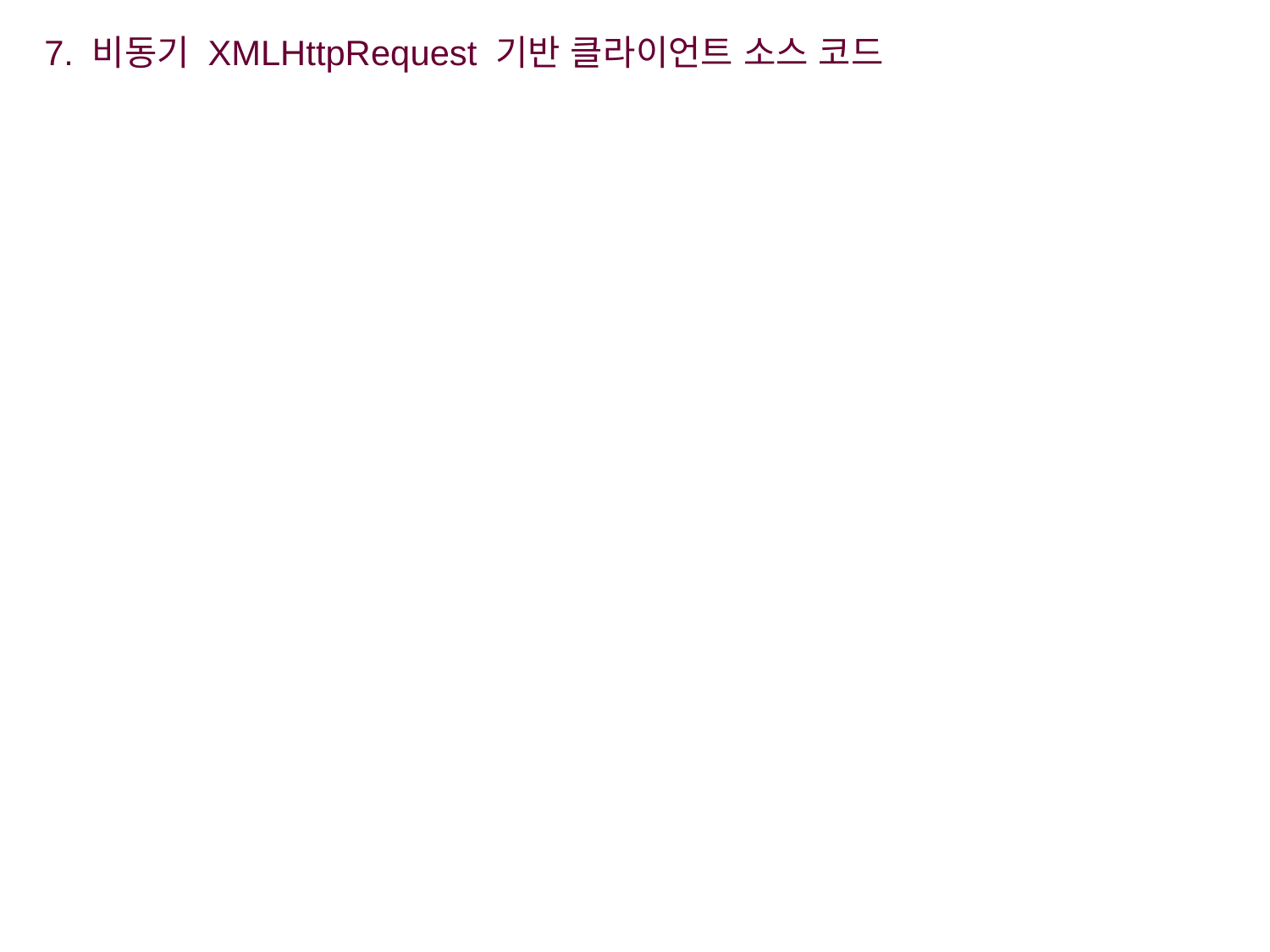

# 7. 비동기 XMLHttpRequest 기반 클라이언트 소스 코드